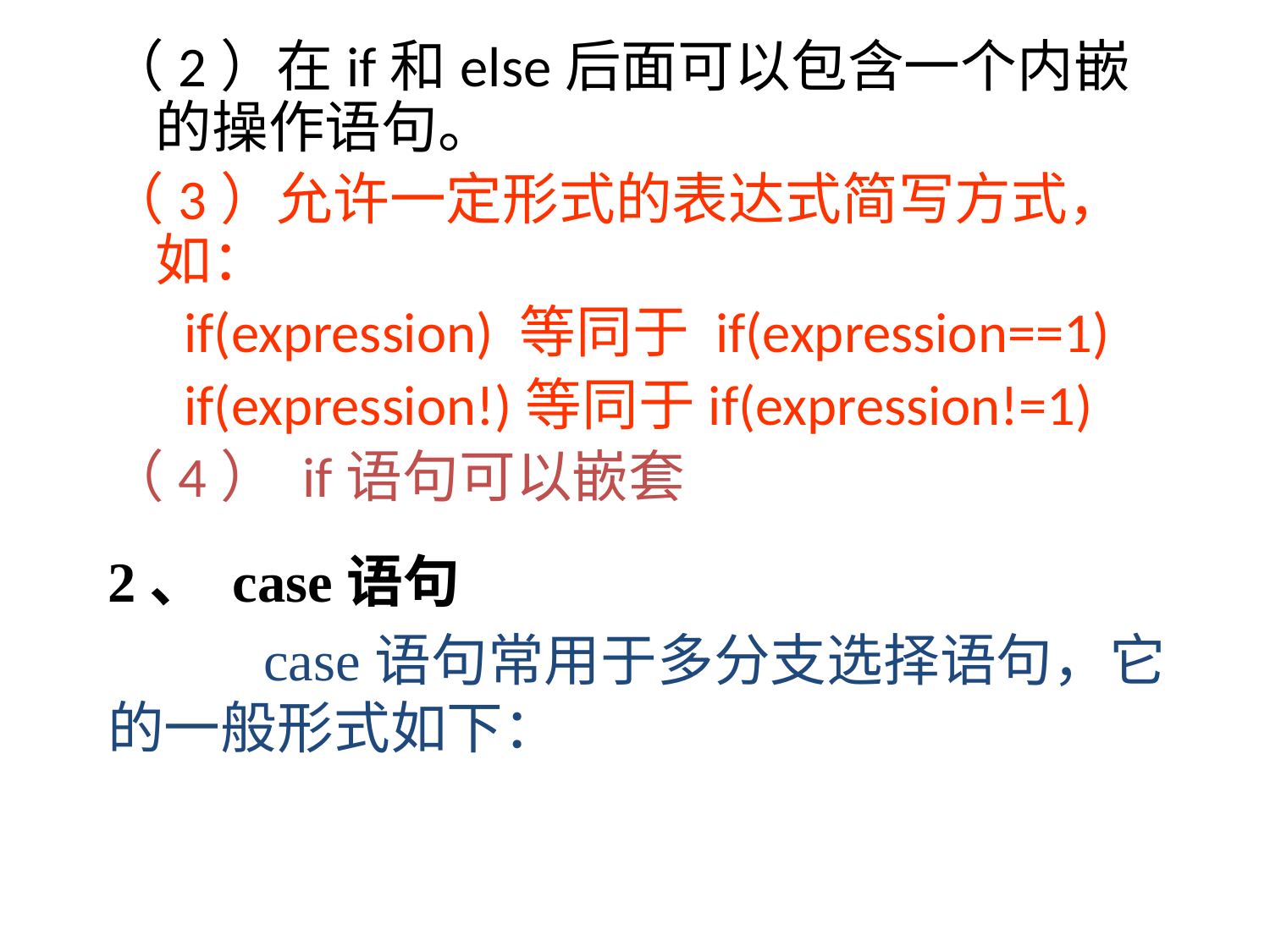

（2）在if和else后面可以包含一个内嵌的操作语句。
（3）允许一定形式的表达式简写方式，如：
      if(expression) 等同于 if(expression==1)
      if(expression!)等同于if(expression!=1)
（4） if语句可以嵌套
2、 case语句
           case语句常用于多分支选择语句，它的一般形式如下：